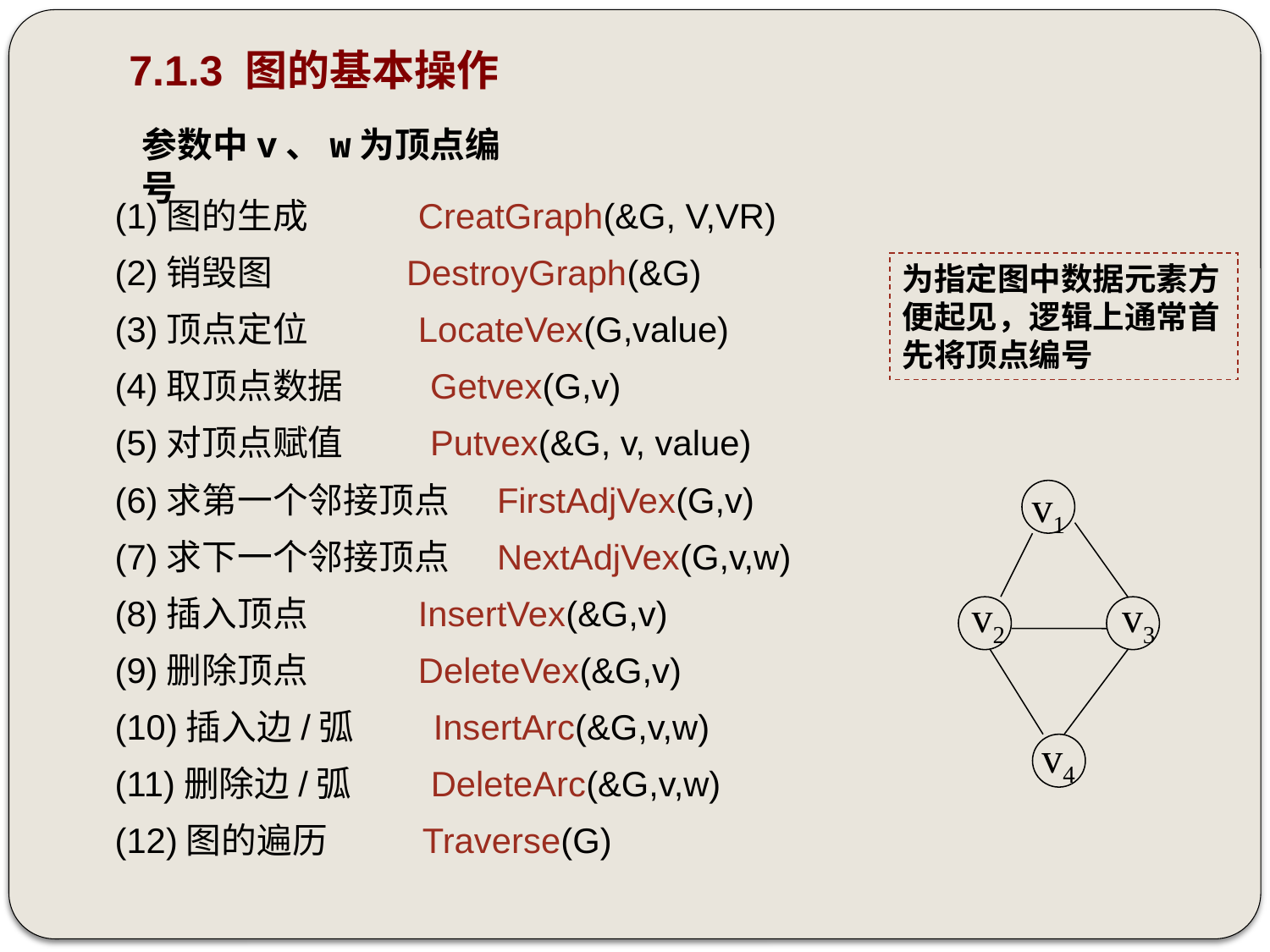

# 7.1.3 图的基本操作
参数中v、w为顶点编号
(1)图的生成             CreatGraph(&G, V,VR)
(2)销毁图                DestroyGraph(&G)
(3)顶点定位             LocateVex(G,value)
(4)取顶点数据          Getvex(G,v)
(5)对顶点赋值          Putvex(&G, v, value)
(6)求第一个邻接顶点     FirstAdjVex(G,v)
(7)求下一个邻接顶点     NextAdjVex(G,v,w)
(8)插入顶点             InsertVex(&G,v)
(9)删除顶点             DeleteVex(&G,v)
(10)插入边/弧         InsertArc(&G,v,w)
(11)删除边/弧         DeleteArc(&G,v,w)
(12)图的遍历           Traverse(G)
为指定图中数据元素方便起见，逻辑上通常首先将顶点编号
v1

v2
v3

v4